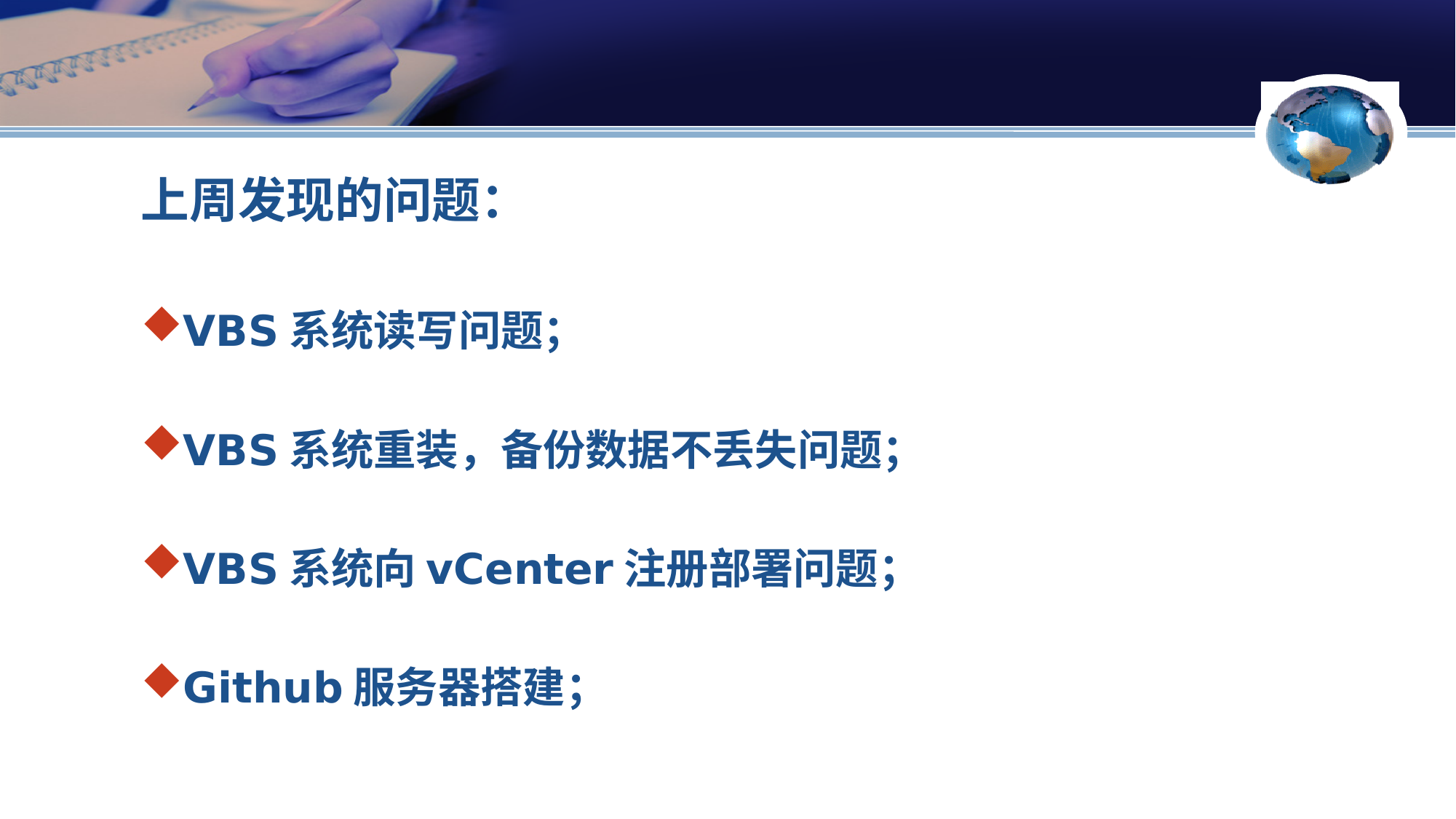

#
上周发现的问题：

VBS系统读写问题；

VBS系统重装，备份数据不丢失问题；

VBS系统向vCenter注册部署问题；

Github服务器搭建；